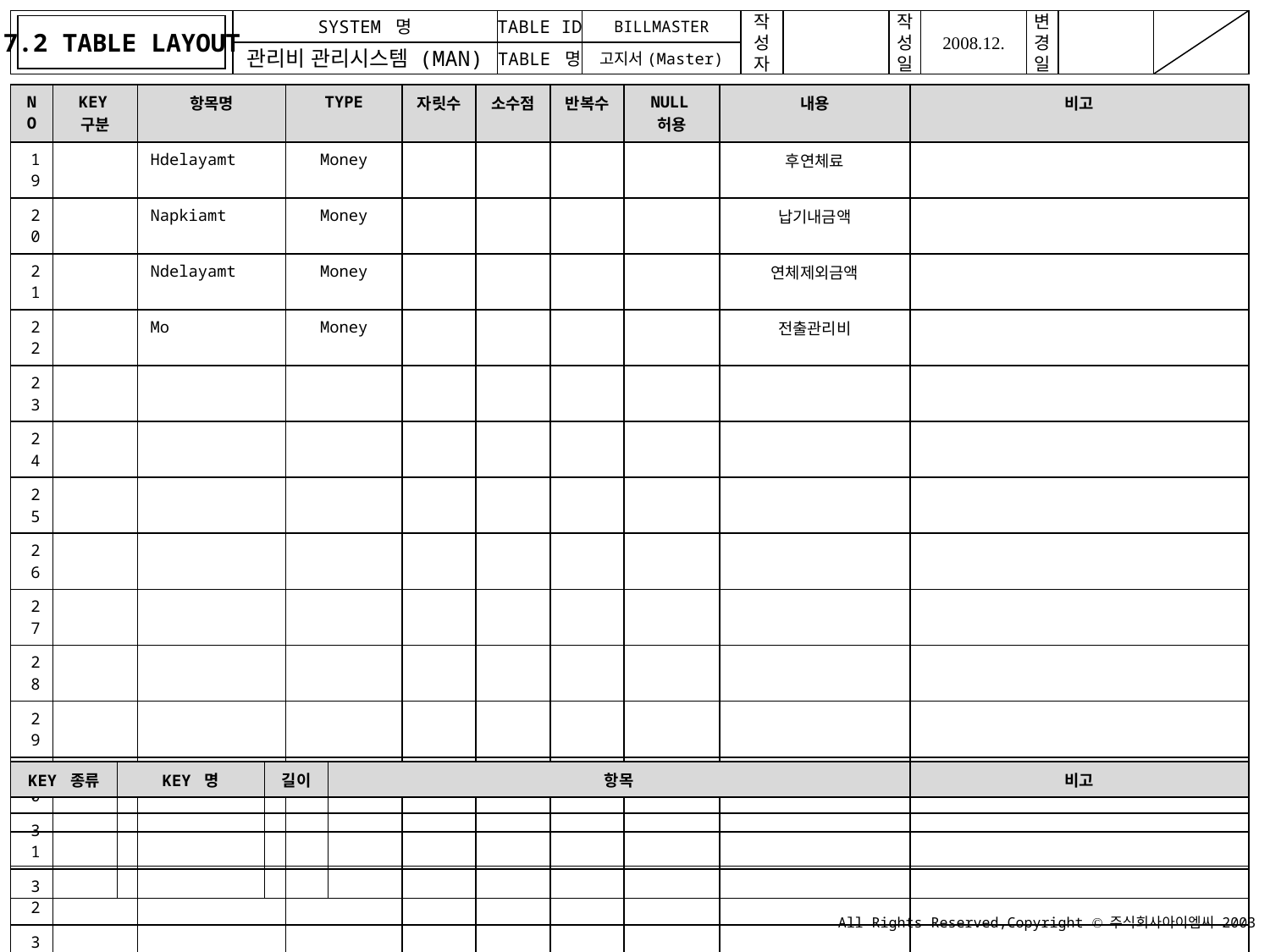

7.2 TABLE LAYOUT
BILLMASTER
고지서(Master)
| NO | KEY구분 | 항목명 | TYPE | 자릿수 | 소수점 | 반복수 | NULL허용 | 내용 | 비고 |
| --- | --- | --- | --- | --- | --- | --- | --- | --- | --- |
| 19 |  | Hdelayamt | Money |  |  |  |  | 후연체료 |  |
| 20 |  | Napkiamt | Money |  |  |  |  | 납기내금액 |  |
| 21 |  | Ndelayamt | Money |  |  |  |  | 연체제외금액 |  |
| 22 |  | Mo | Money |  |  |  |  | 전출관리비 |  |
| 23 |  |  |  |  |  |  |  |  |  |
| 24 |  |  |  |  |  |  |  |  |  |
| 25 |  |  |  |  |  |  |  |  |  |
| 26 |  |  |  |  |  |  |  |  |  |
| 27 |  |  |  |  |  |  |  |  |  |
| 28 |  |  |  |  |  |  |  |  |  |
| 29 |  |  |  |  |  |  |  |  |  |
| 30 |  |  |  |  |  |  |  |  |  |
| 31 |  |  |  |  |  |  |  |  |  |
| 32 |  |  |  |  |  |  |  |  |  |
| 33 |  |  |  |  |  |  |  |  |  |
| 34 |  |  |  |  |  |  |  |  |  |
| 35 |  |  |  |  |  |  |  |  |  |
| 36 |  |  |  |  |  |  |  |  |  |
| KEY 종류 | KEY 명 | 길이 | 항목 | 비고 |
| --- | --- | --- | --- | --- |
|  |  |  |  |  |
|  |  |  |  |  |
|  |  |  |  |  |